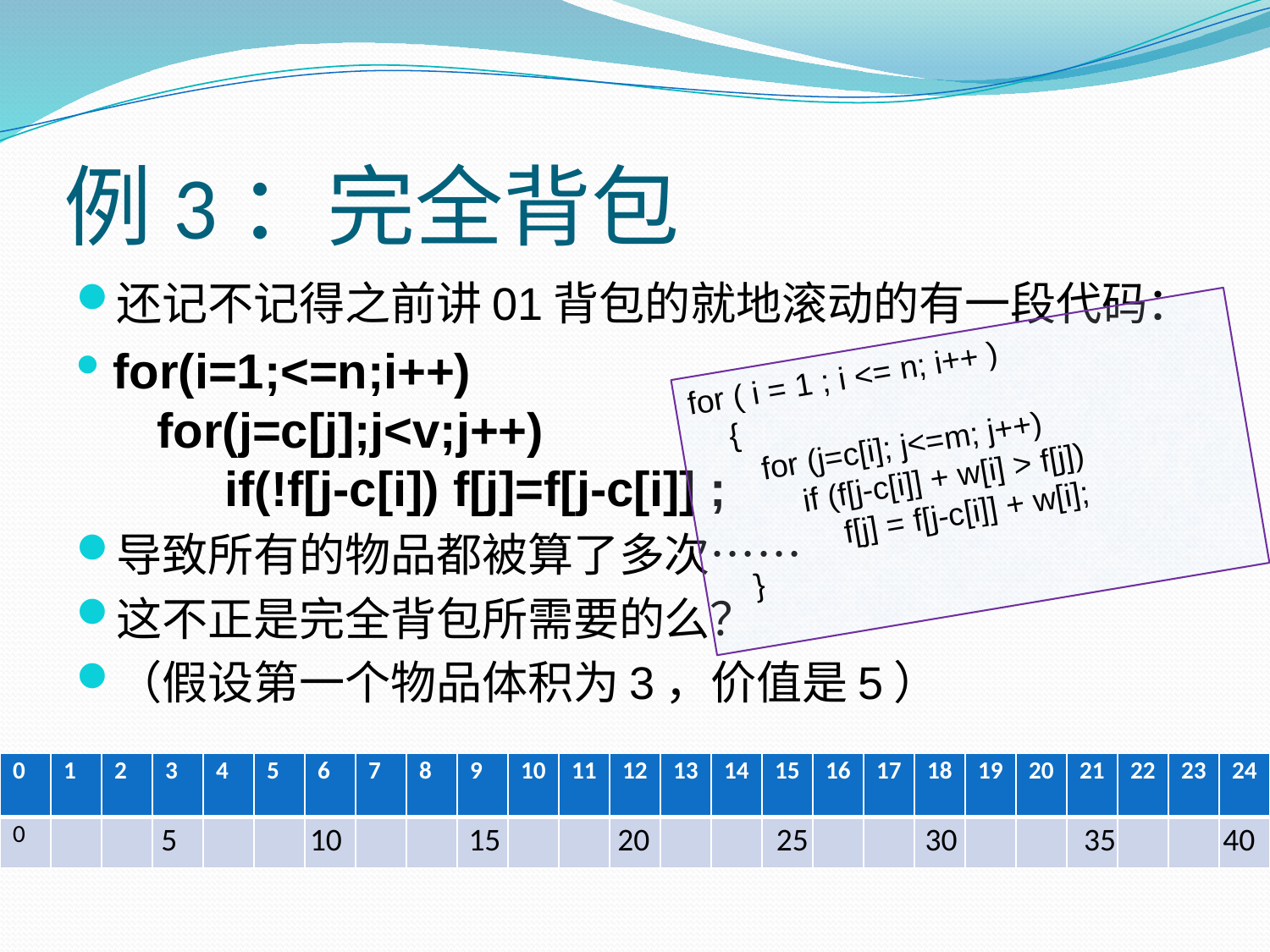

# 例3：完全背包
还记不记得之前讲01背包的就地滚动的有一段代码：
 for(i=1;<=n;i++)
      for(j=c[j];j<v;j++)
           if(!f[j-c[i]) f[j]=f[j-c[i]] ;
导致所有的物品都被算了多次……
这不正是完全背包所需要的么？
（假设第一个物品体积为3，价值是5）

for ( i = 1 ; i <= n; i++ )
    {
       for (j=c[i]; j<=m; j++)
           if (f[j-c[i]] + w[i] > f[j])
               f[j] = f[j-c[i]] + w[i];
    }

| 0 | 1 | 2 | 3 | 4 | 5 | 6 | 7 | 8 | 9 | 10 | 11 | 12 | 13 | 14 | 15 | 16 | 17 | 18 | 19 | 20 | 21 | 22 | 23 | 24 |
| --- | --- | --- | --- | --- | --- | --- | --- | --- | --- | --- | --- | --- | --- | --- | --- | --- | --- | --- | --- | --- | --- | --- | --- | --- |
| 0 |  |  |  |  |  |  |  |  |  |  |  |  |  |  |  |  |  |  |  |  |  |  |  |  |
5
10
15
20
25
30
35
40